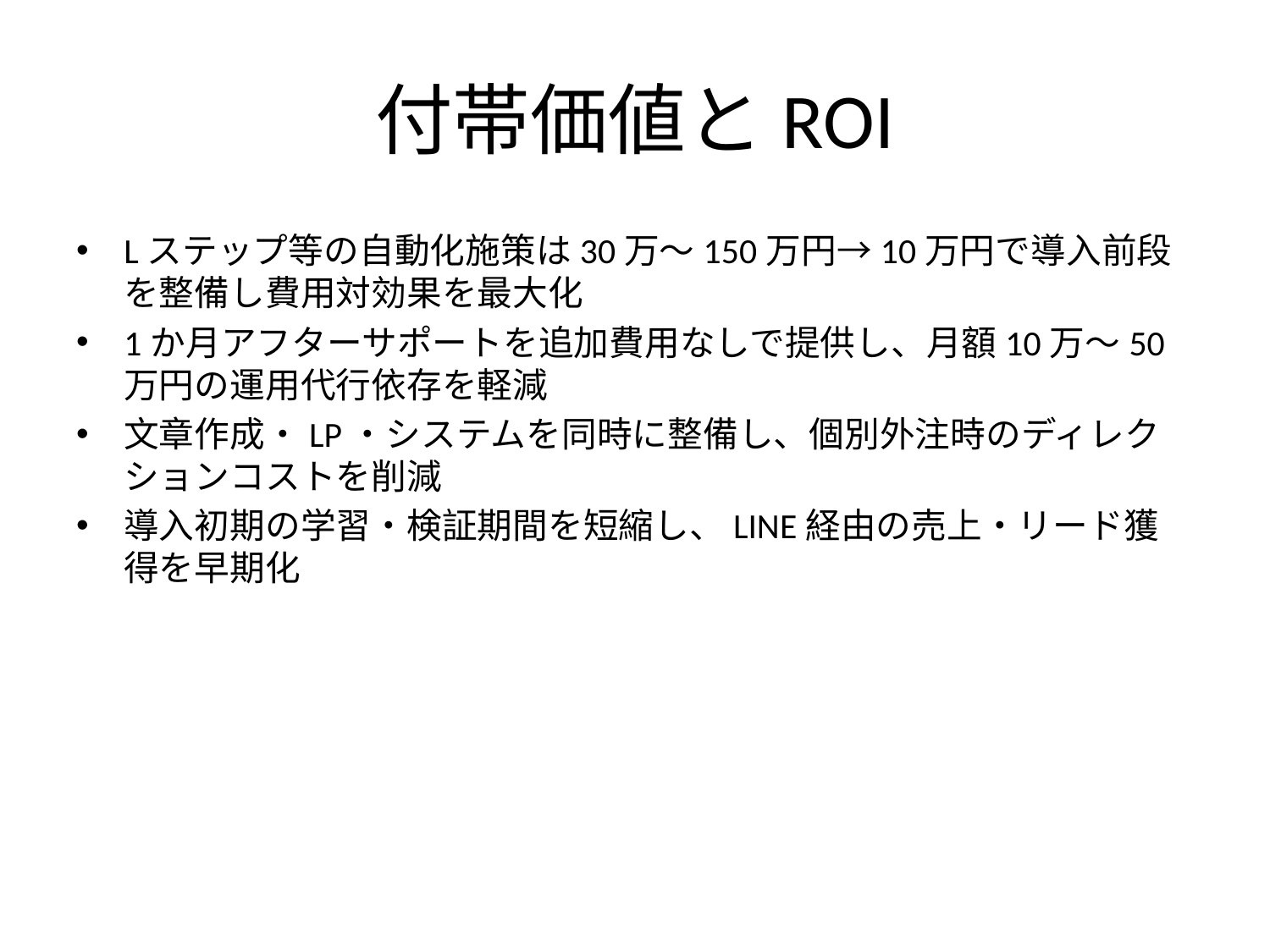

# 付帯価値とROI
Lステップ等の自動化施策は30万〜150万円→10万円で導入前段を整備し費用対効果を最大化
1か月アフターサポートを追加費用なしで提供し、月額10万〜50万円の運用代行依存を軽減
文章作成・LP・システムを同時に整備し、個別外注時のディレクションコストを削減
導入初期の学習・検証期間を短縮し、LINE経由の売上・リード獲得を早期化